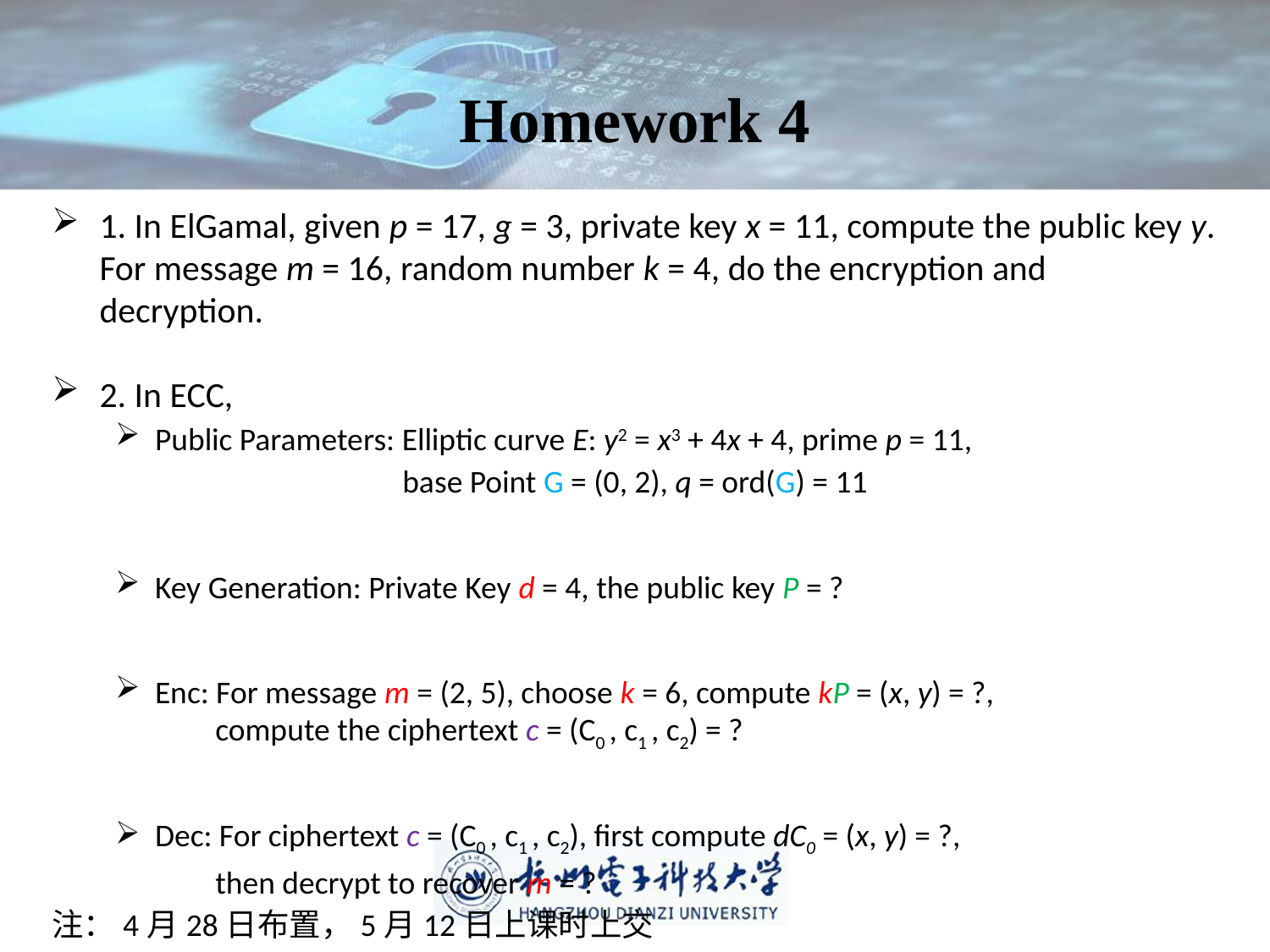

# Homework 4
1. In ElGamal, given p = 17, g = 3, private key x = 11, compute the public key y. For message m = 16, random number k = 4, do the encryption and decryption.

2. In ECC,
Public Parameters: Elliptic curve E: y2 = x3 + 4x + 4, prime p = 11,
                                         base Point G = (0, 2), q = ord(G) = 11

Key Generation: Private Key d = 4, the public key P = ?

Enc: For message m = (2, 5), choose k = 6, compute kP = (x, y) = ?,
               compute the ciphertext c = (C0 , c1 , c2) = ?

Dec: For ciphertext c = (C0 , c1 , c2), first compute dC0 = (x, y) = ?,
               then decrypt to recover m = ?
注：4月28日布置，5月12日上课时上交